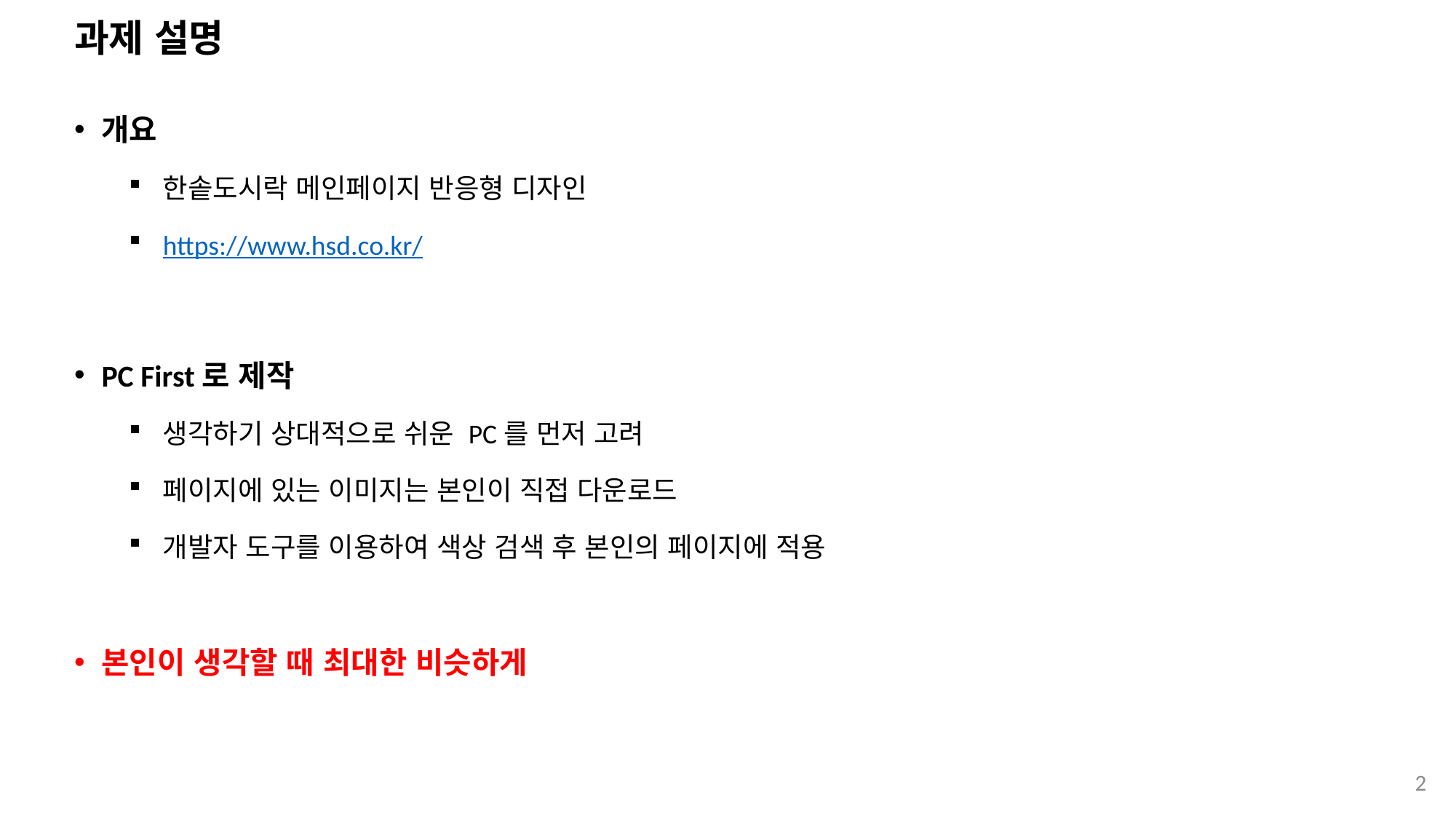

# 과제 설명
개요
한솥도시락 메인페이지 반응형 디자인
https://www.hsd.co.kr/

PC First로 제작
생각하기 상대적으로 쉬운 PC를 먼저 고려
페이지에 있는 이미지는 본인이 직접 다운로드
개발자 도구를 이용하여 색상 검색 후 본인의 페이지에 적용

본인이 생각할 때 최대한 비슷하게

2